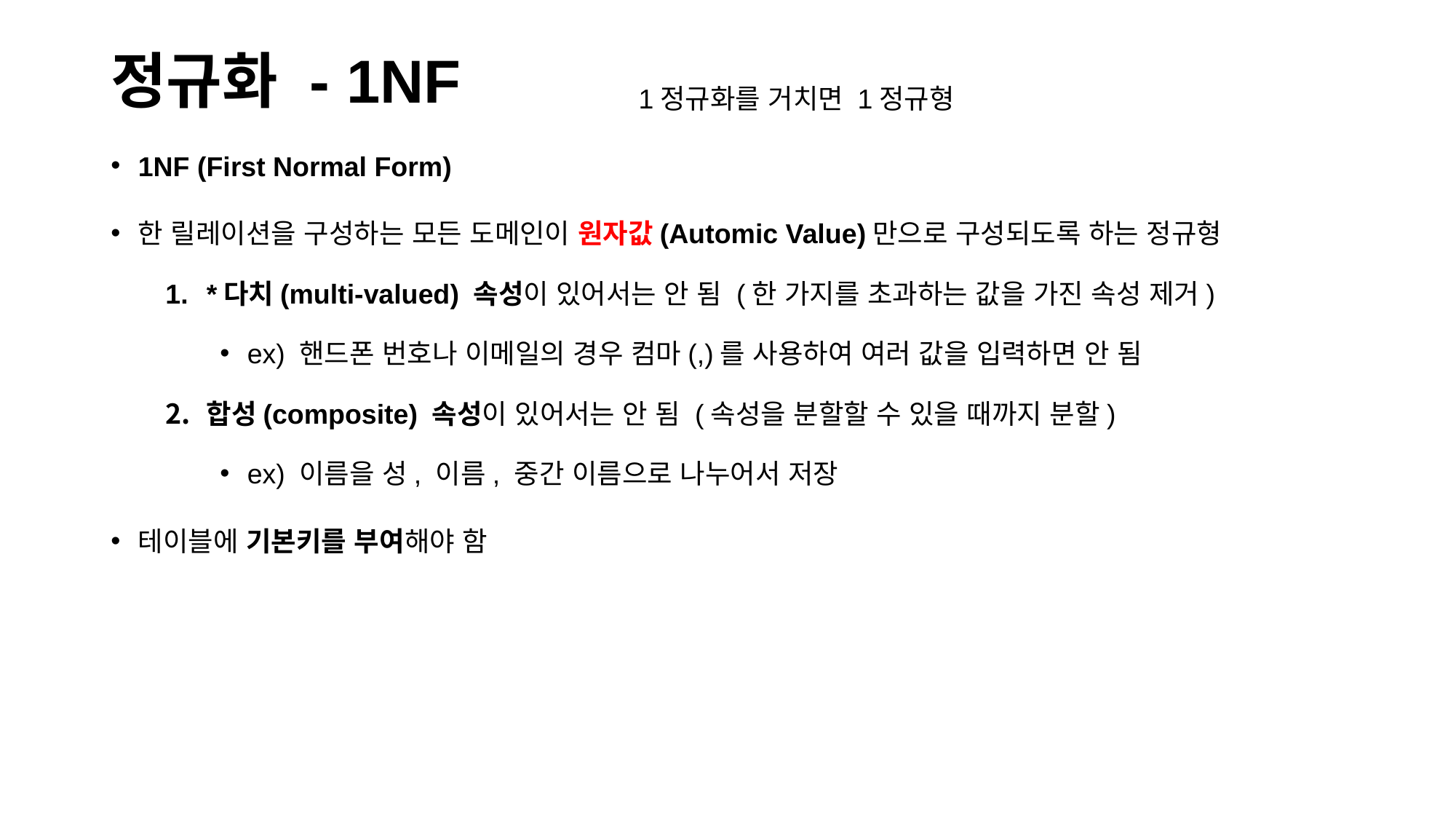

# 정규화 - 1NF
1정규화를 거치면 1정규형
1NF (First Normal Form)
한 릴레이션을 구성하는 모든 도메인이 원자값(Automic Value)만으로 구성되도록 하는 정규형
*다치(multi-valued) 속성이 있어서는 안 됨 (한 가지를 초과하는 값을 가진 속성 제거)
ex) 핸드폰 번호나 이메일의 경우 컴마(,)를 사용하여 여러 값을 입력하면 안 됨
합성(composite) 속성이 있어서는 안 됨 (속성을 분할할 수 있을 때까지 분할)
ex) 이름을 성, 이름, 중간 이름으로 나누어서 저장
테이블에 기본키를 부여해야 함